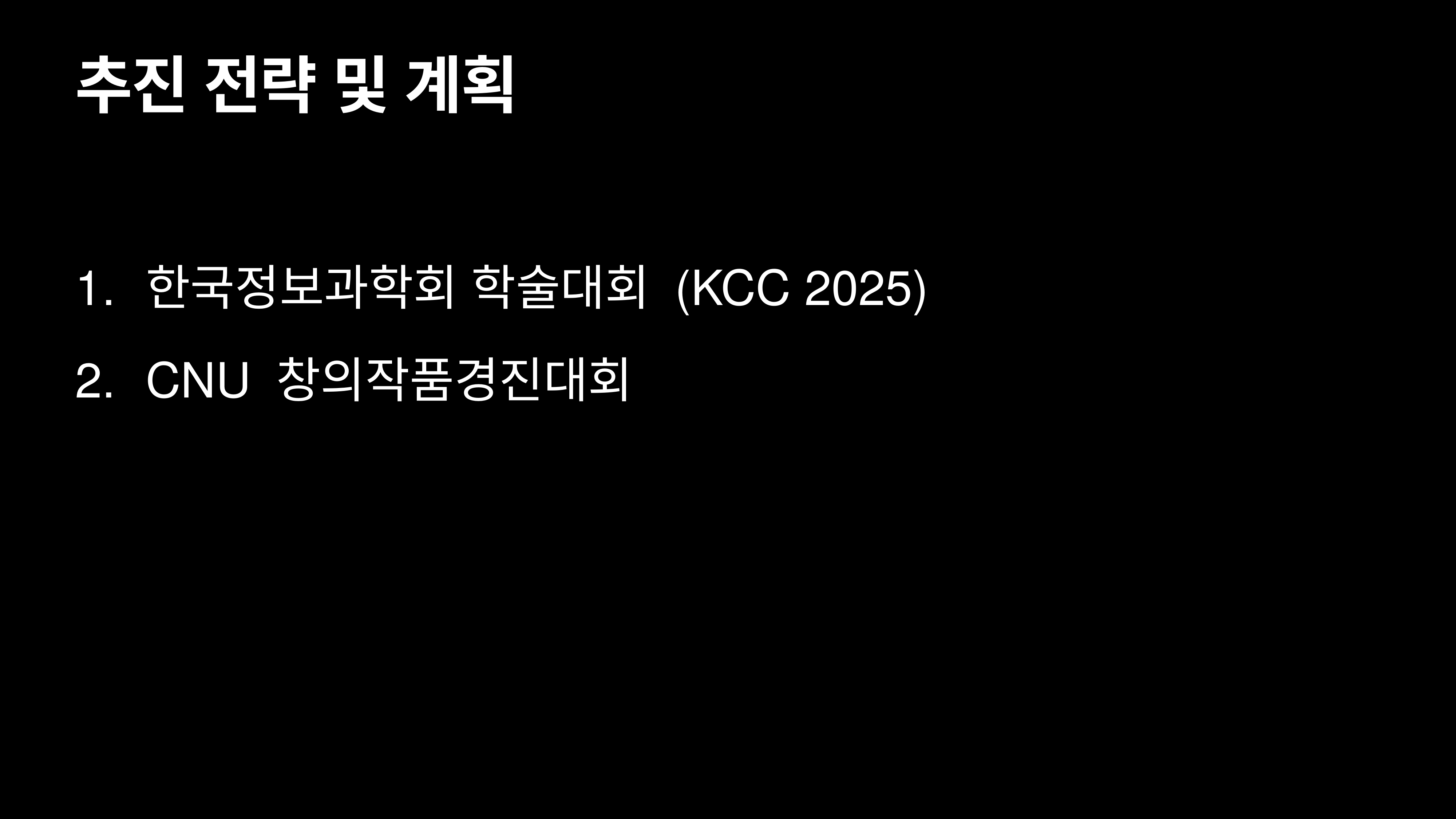

# 추진 전략 및 계획
한국정보과학회 학술대회 (KCC 2025)
CNU 창의작품경진대회